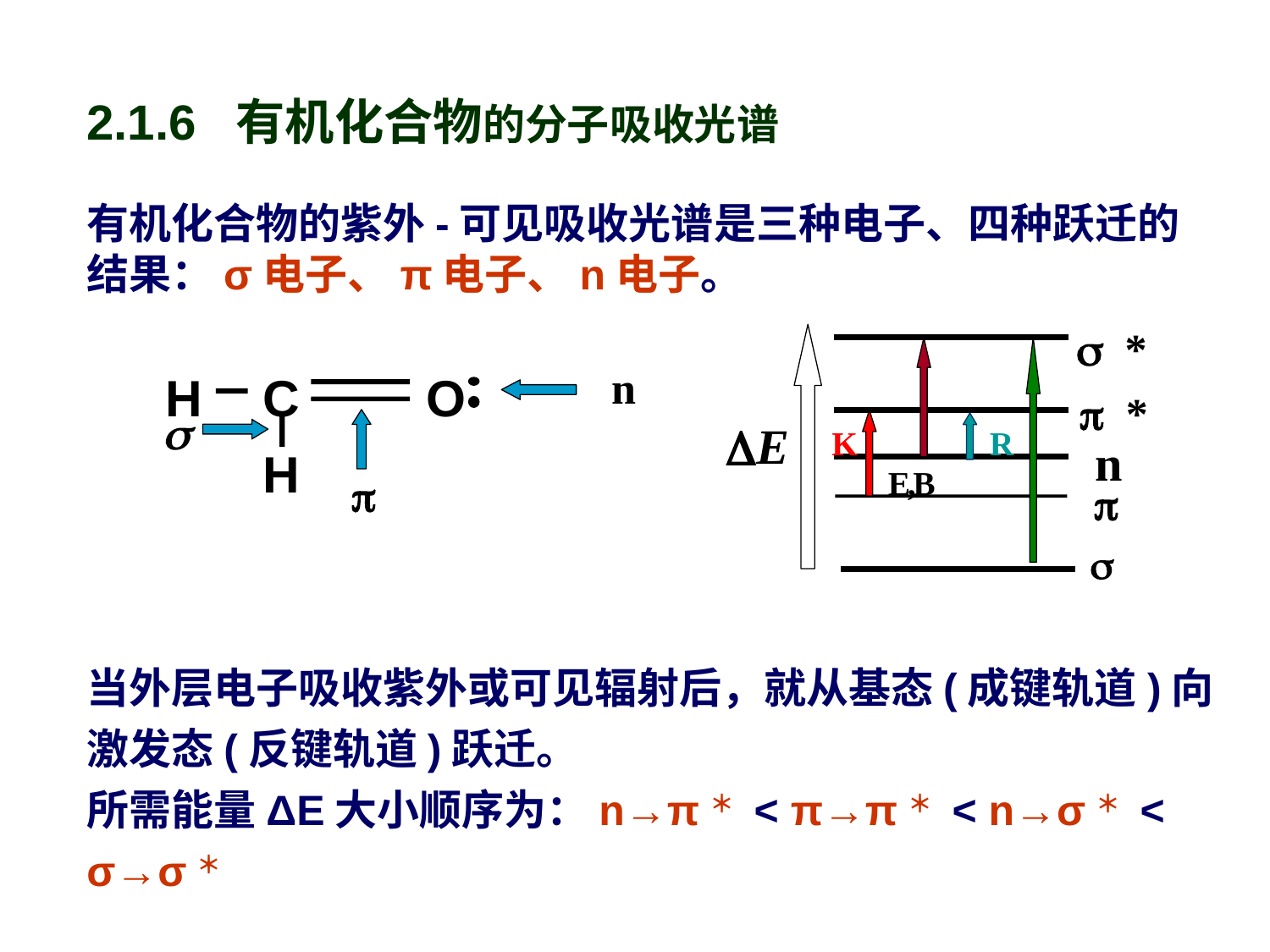

2.1.6  有机化合物的分子吸收光谱
有机化合物的紫外-可见吸收光谱是三种电子、四种跃迁的结果：σ电子、π电子、n电子。

σ *

π *

ΔE

K
R
n

,
E
B
π

σ

n
H
C
O

σ

H

π
当外层电子吸收紫外或可见辐射后，就从基态(成键轨道)向激发态(反键轨道)跃迁。
所需能量ΔΕ大小顺序为：n→π＊ < π→π＊ < n→σ＊ < σ→σ＊